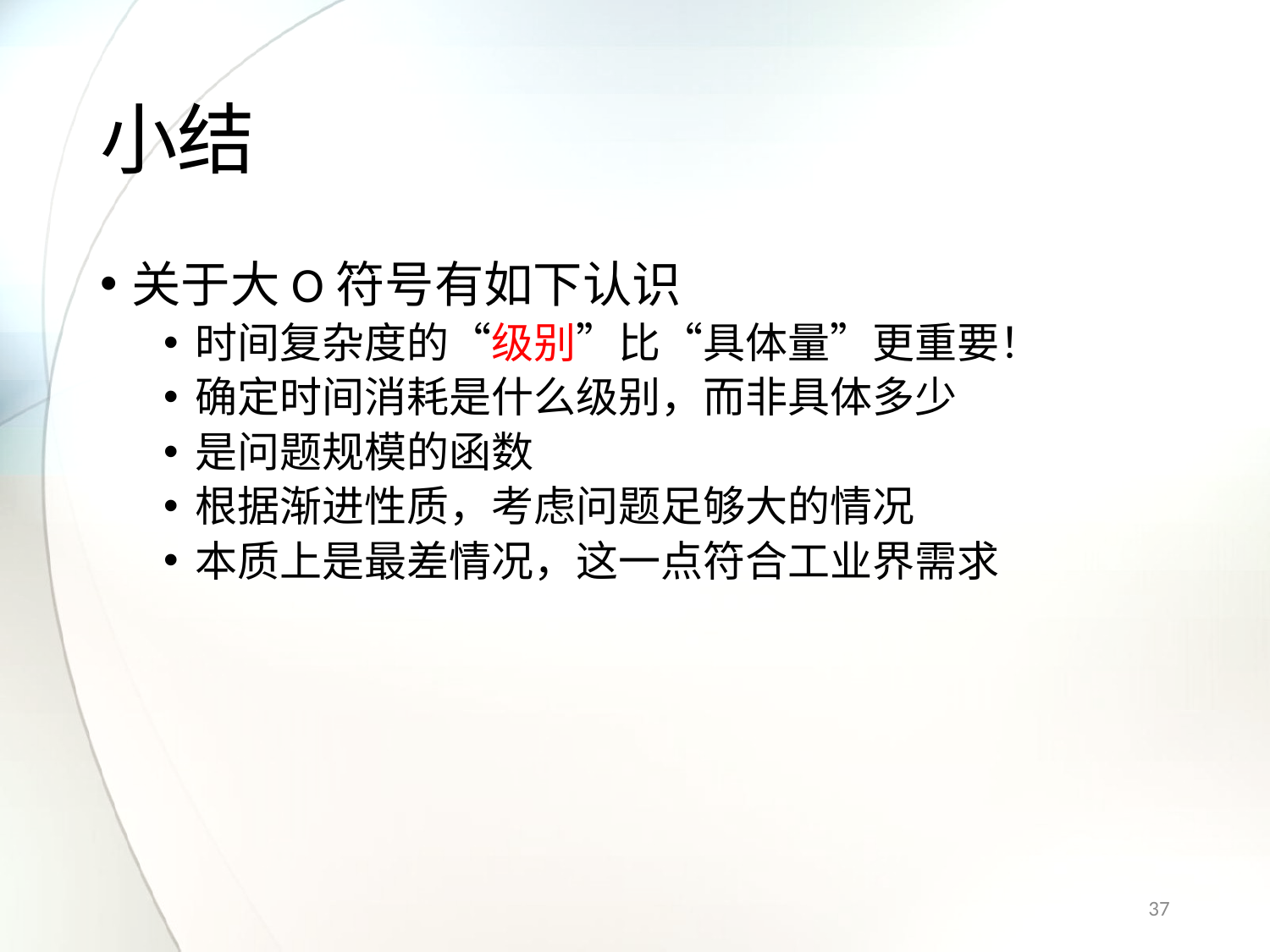

# 小结
关于大O符号有如下认识
时间复杂度的“级别”比“具体量”更重要！
确定时间消耗是什么级别，而非具体多少
是问题规模的函数
根据渐进性质，考虑问题足够大的情况
本质上是最差情况，这一点符合工业界需求
37